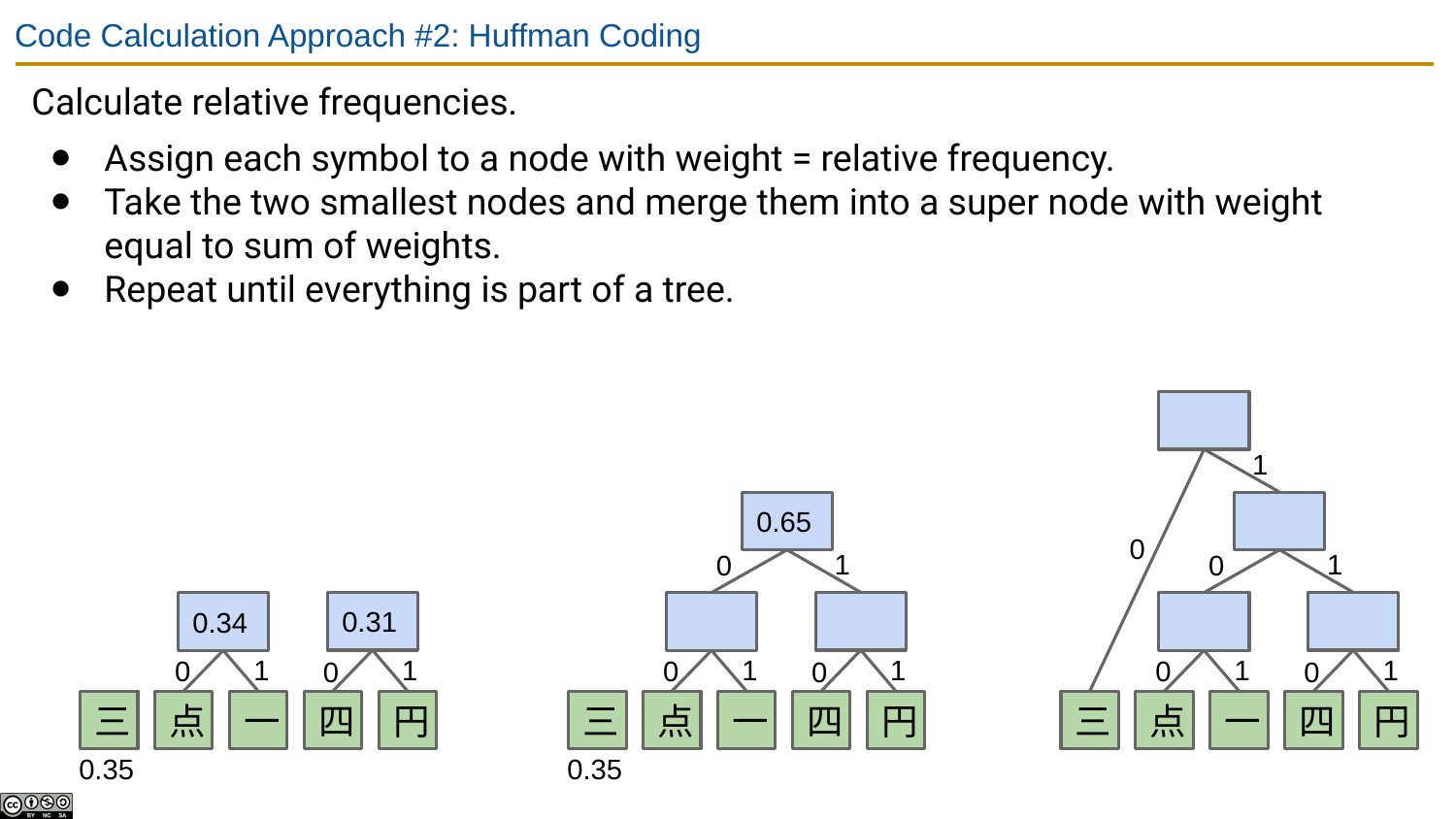

# Code Calculation Approach #2: Huffman Coding
Calculate relative frequencies.
Assign each symbol to a node with weight = relative frequency.
Take the two smallest nodes and merge them into a super node with weight equal to sum of weights.
Repeat until everything is part of a tree.

1
0.65
1
0

1
1
0
0
三
点
一
四
円
0.35

0
1
0
0.31
0.34
1
1
0
0
三
点
一
四
円
0.35

1
1
0
0
三
点
一
四
円